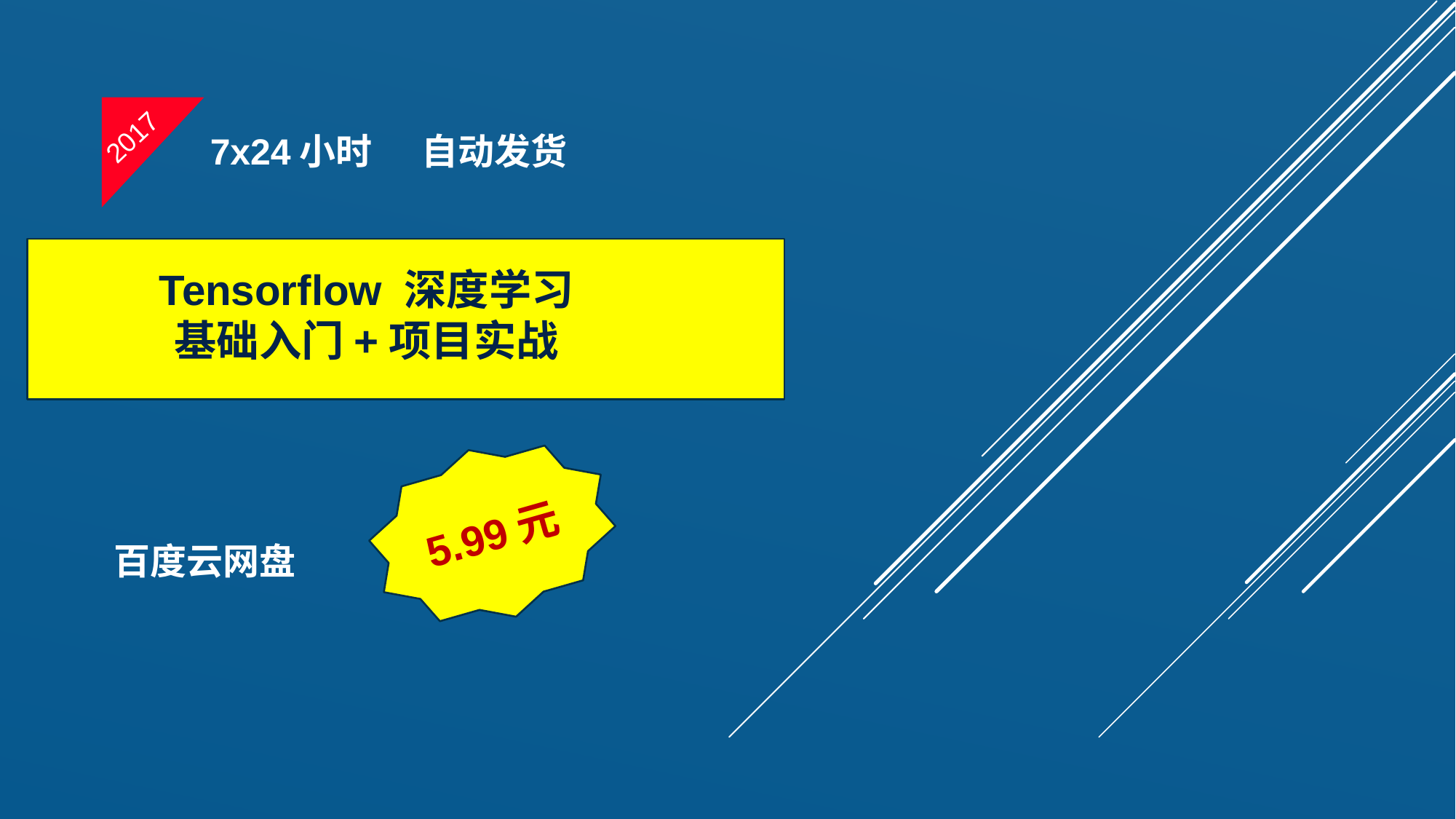

2017
7x24小时      自动发货

Tensorflow 深度学习
基础入门+项目实战
5.99元
百度云网盘